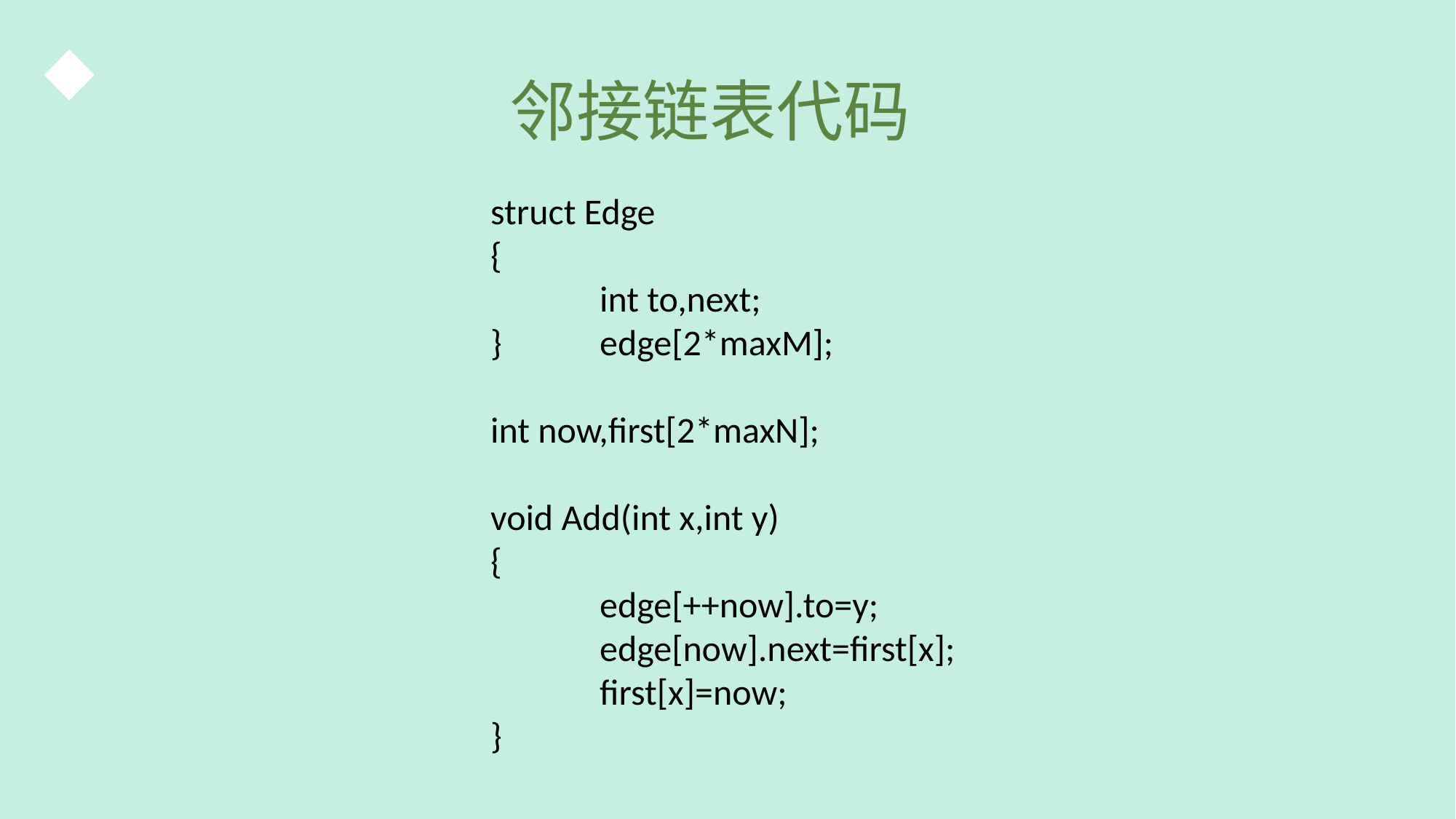

邻接链表代码
struct Edge
{
	int to,next;
}	edge[2*maxM];

int now,first[2*maxN];

void Add(int x,int y)
{
	edge[++now].to=y;
	edge[now].next=first[x];
	first[x]=now;
}